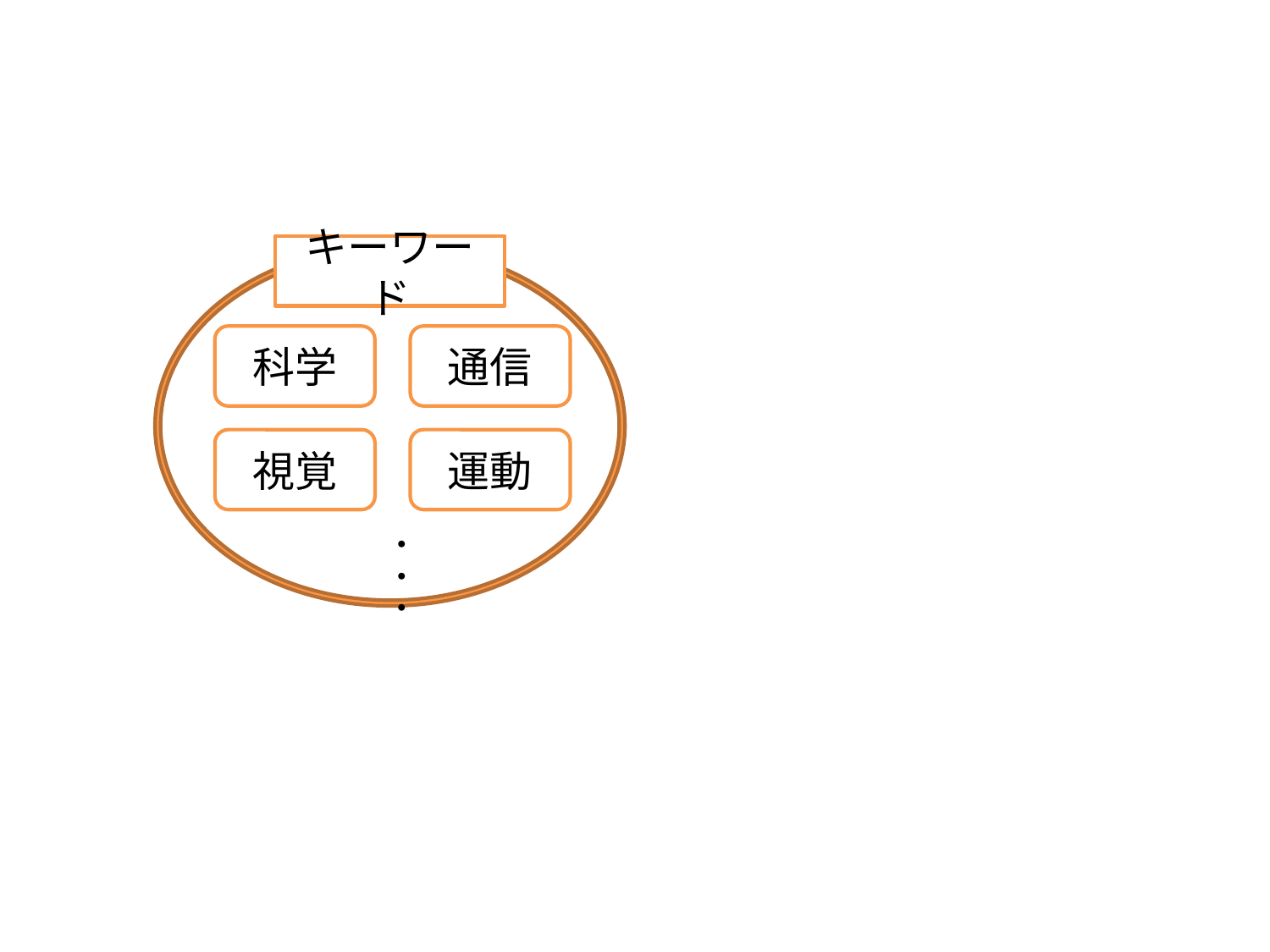

#

キーワード

科学
通信
視覚
運動
・・・